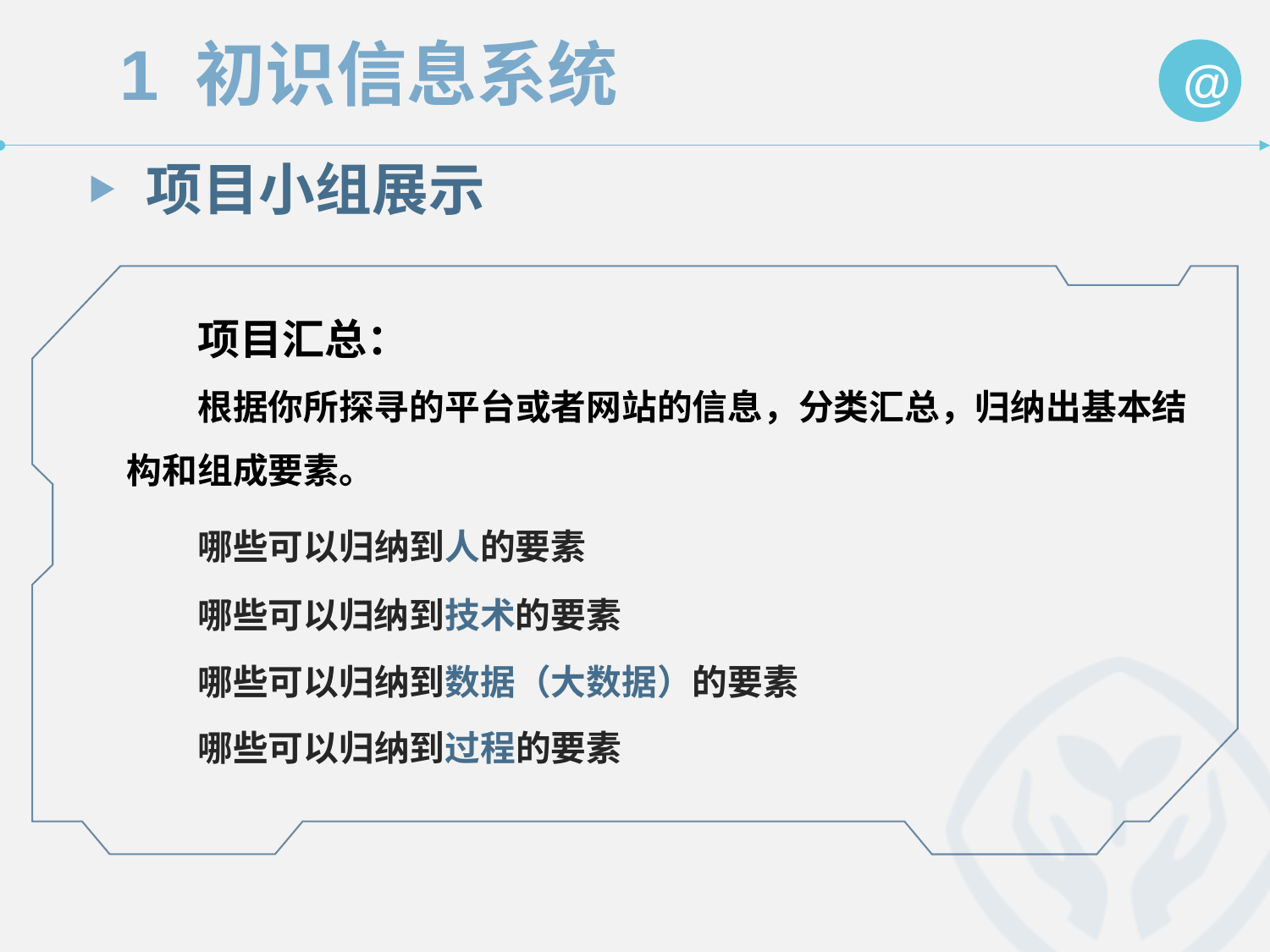

项目小组展示

　　项目汇总：
　　根据你所探寻的平台或者网站的信息，分类汇总，归纳出基本结构和组成要素。
　　哪些可以归纳到人的要素
　　哪些可以归纳到技术的要素
　　哪些可以归纳到数据（大数据）的要素
　　哪些可以归纳到过程的要素